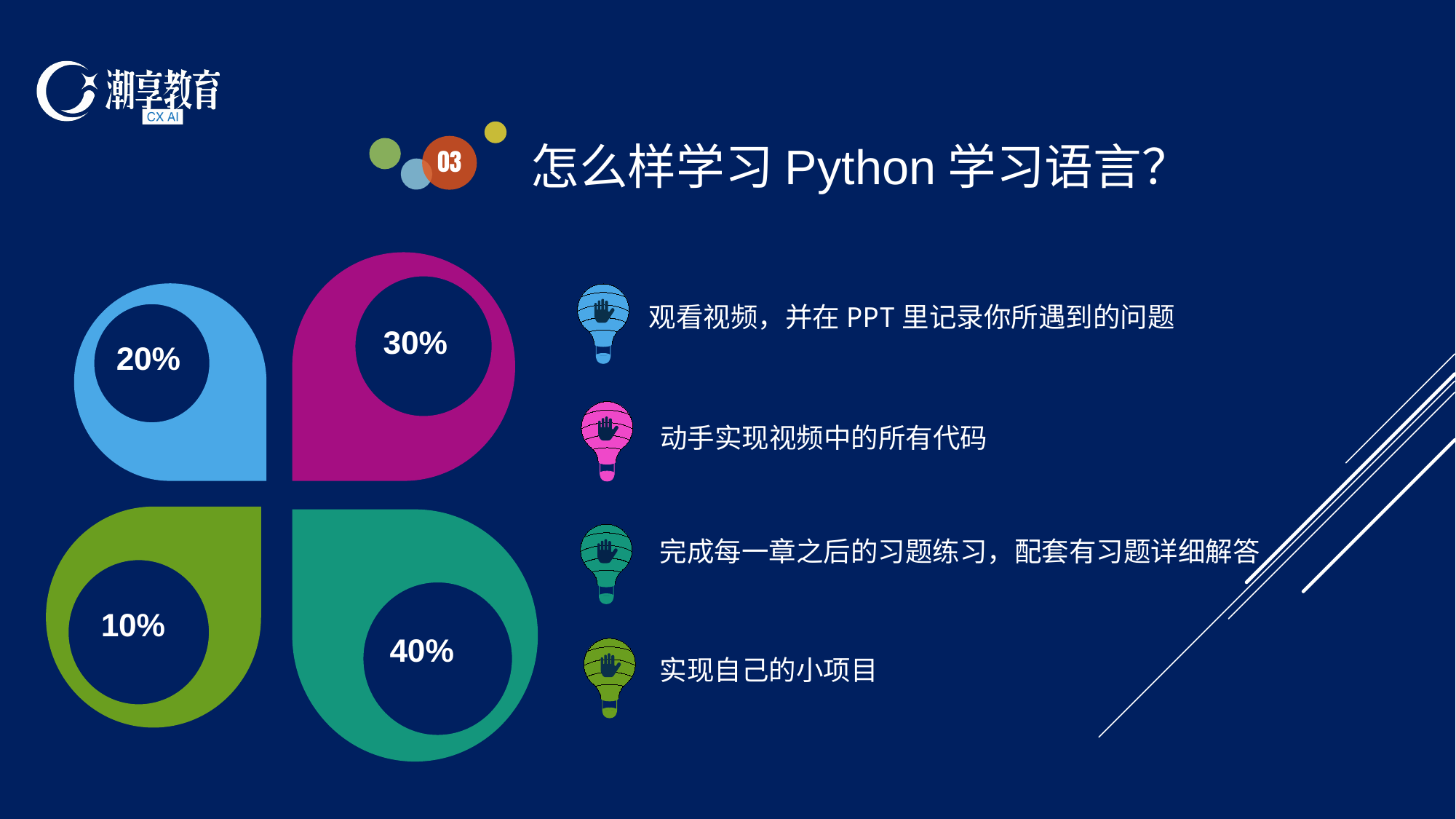

怎么样学习Python学习语言？

03

30%

20%

观看视频，并在PPT里记录你所遇到的问题

动手实现视频中的所有代码

10%

40%

完成每一章之后的习题练习，配套有习题详细解答

实现自己的小项目